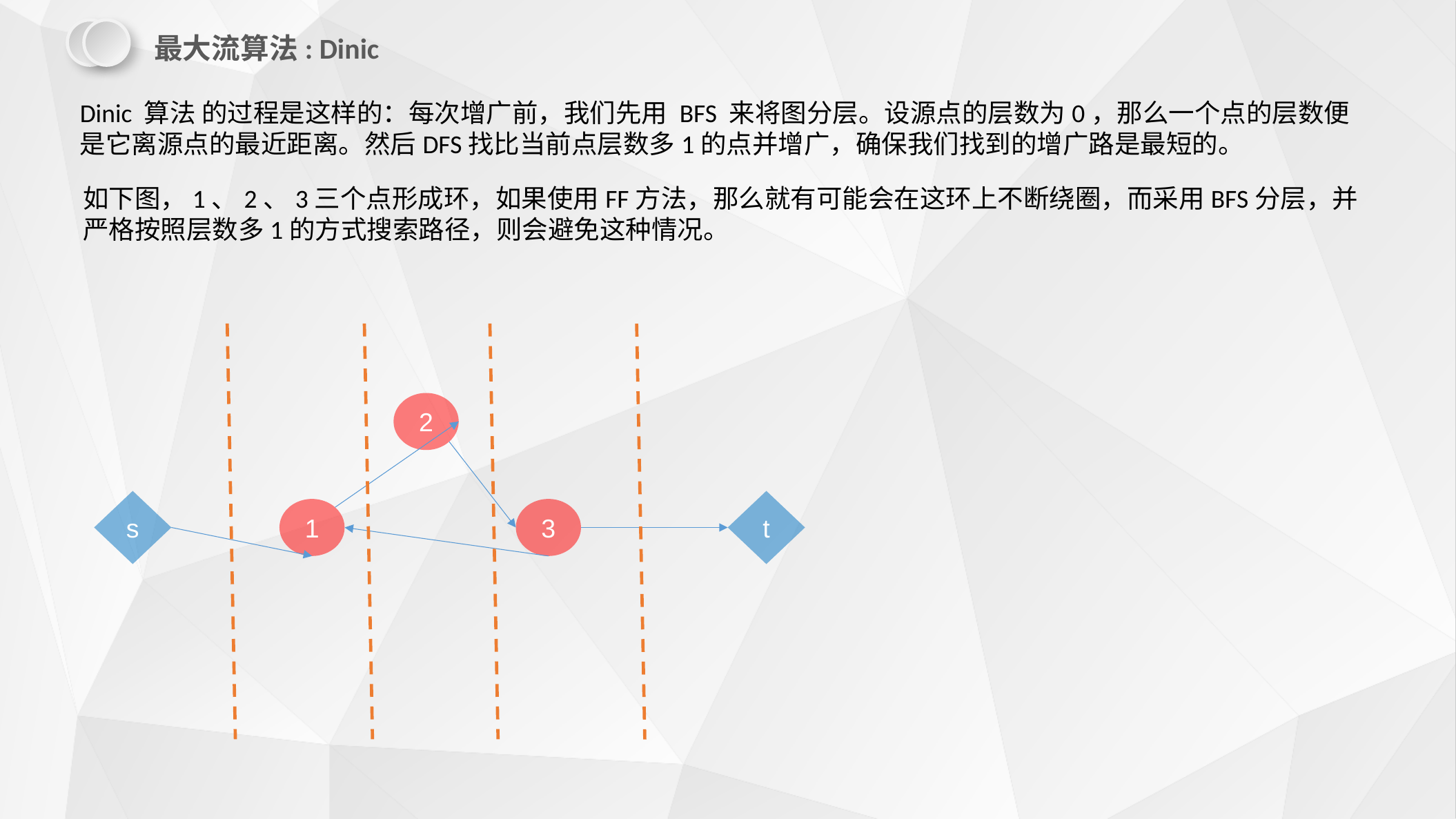

最大流算法: Dinic

Dinic 算法 的过程是这样的：每次增广前，我们先用 BFS 来将图分层。设源点的层数为0，那么一个点的层数便是它离源点的最近距离。然后DFS找比当前点层数多1的点并增广，确保我们找到的增广路是最短的。
如下图，1、2、3三个点形成环，如果使用FF方法，那么就有可能会在这环上不断绕圈，而采用BFS分层，并严格按照层数多1的方式搜索路径，则会避免这种情况。
2
s
t
1
3